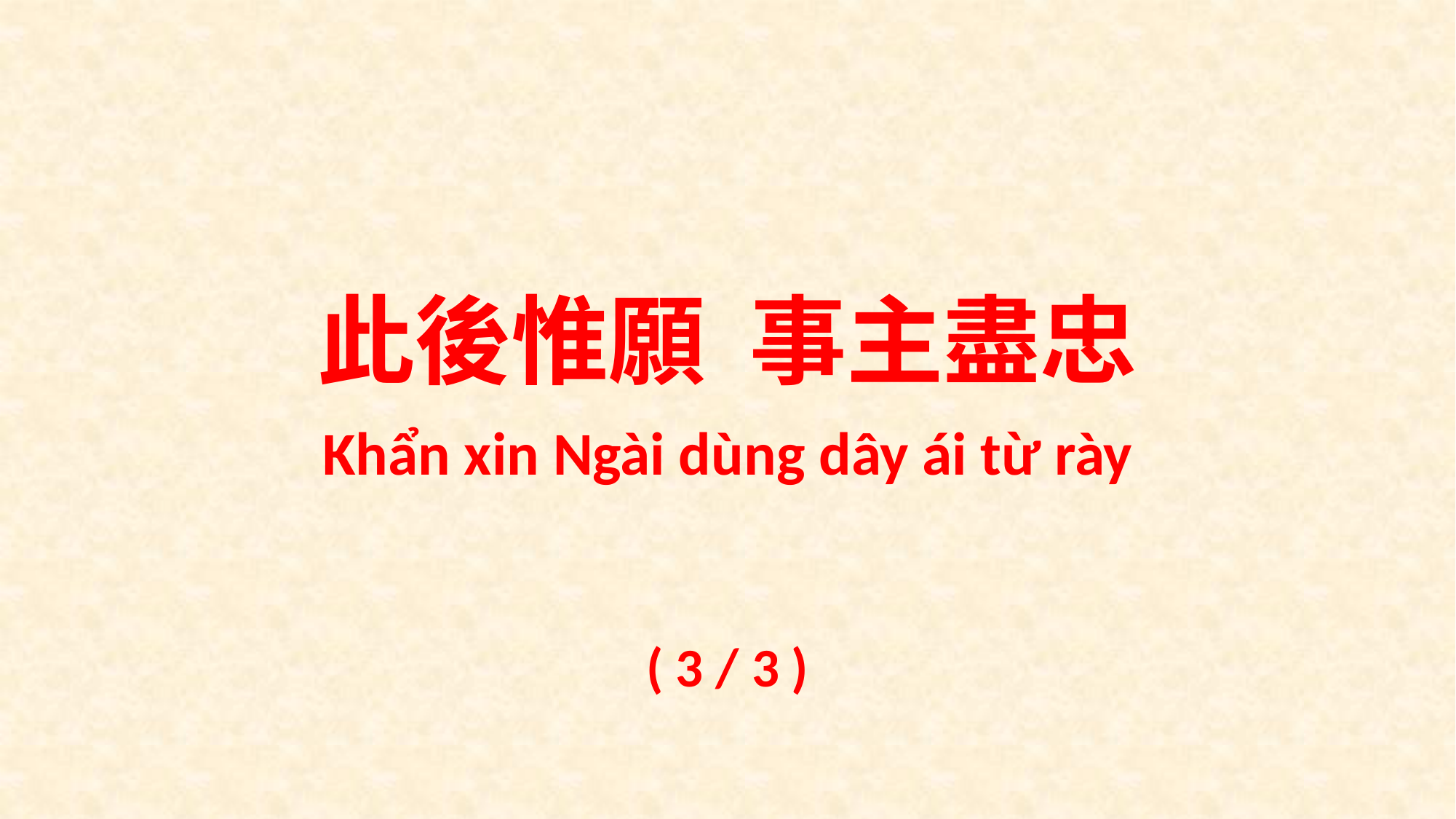

此後惟願  事主盡忠
Khẩn xin Ngài dùng dây ái từ rày
( 3 / 3 )